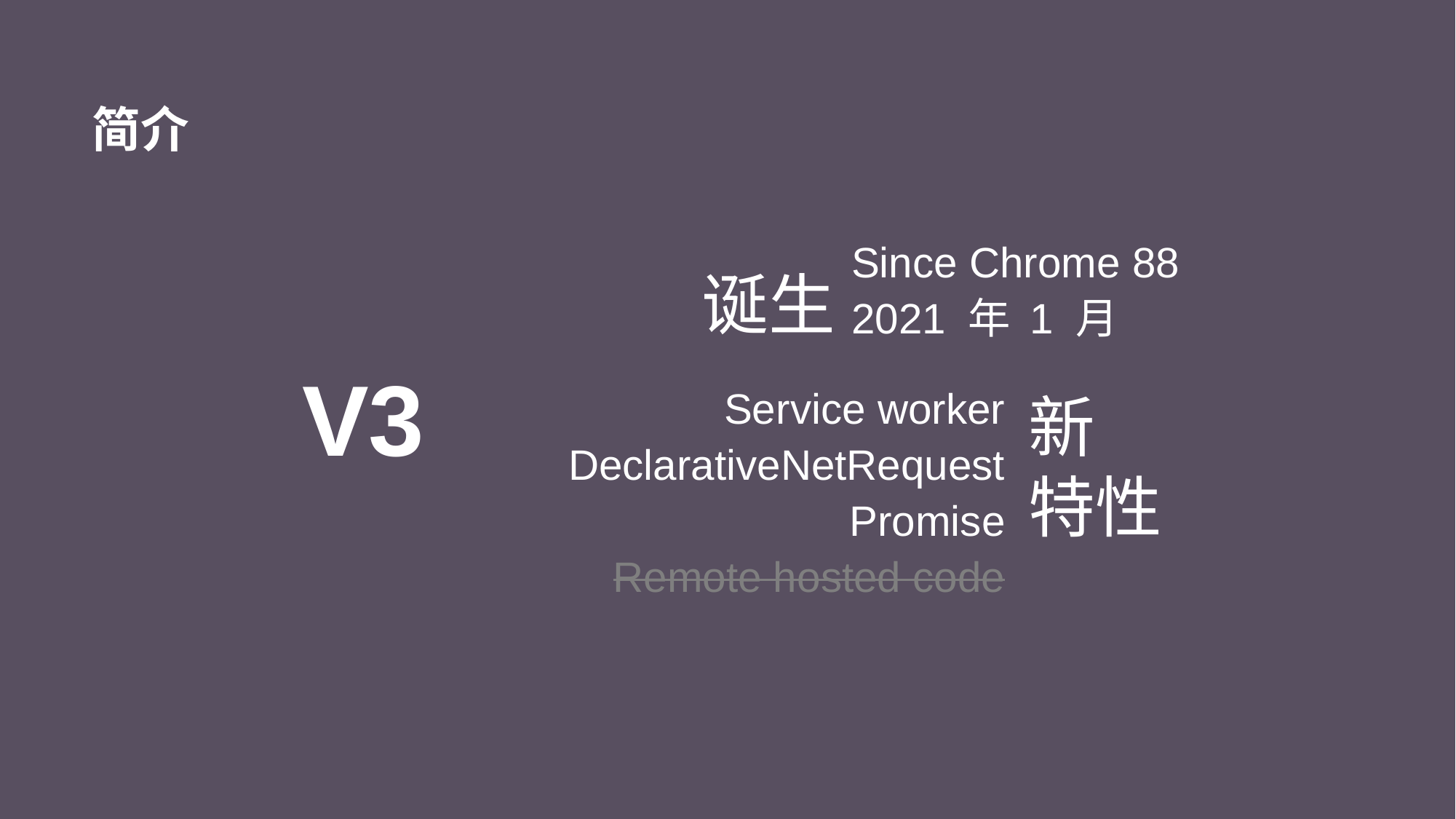

# 简介
Since Chrome 88
2021 年 1 月
诞生
V3
Service worker
DeclarativeNetRequest
Promise
Remote hosted code
新
特性